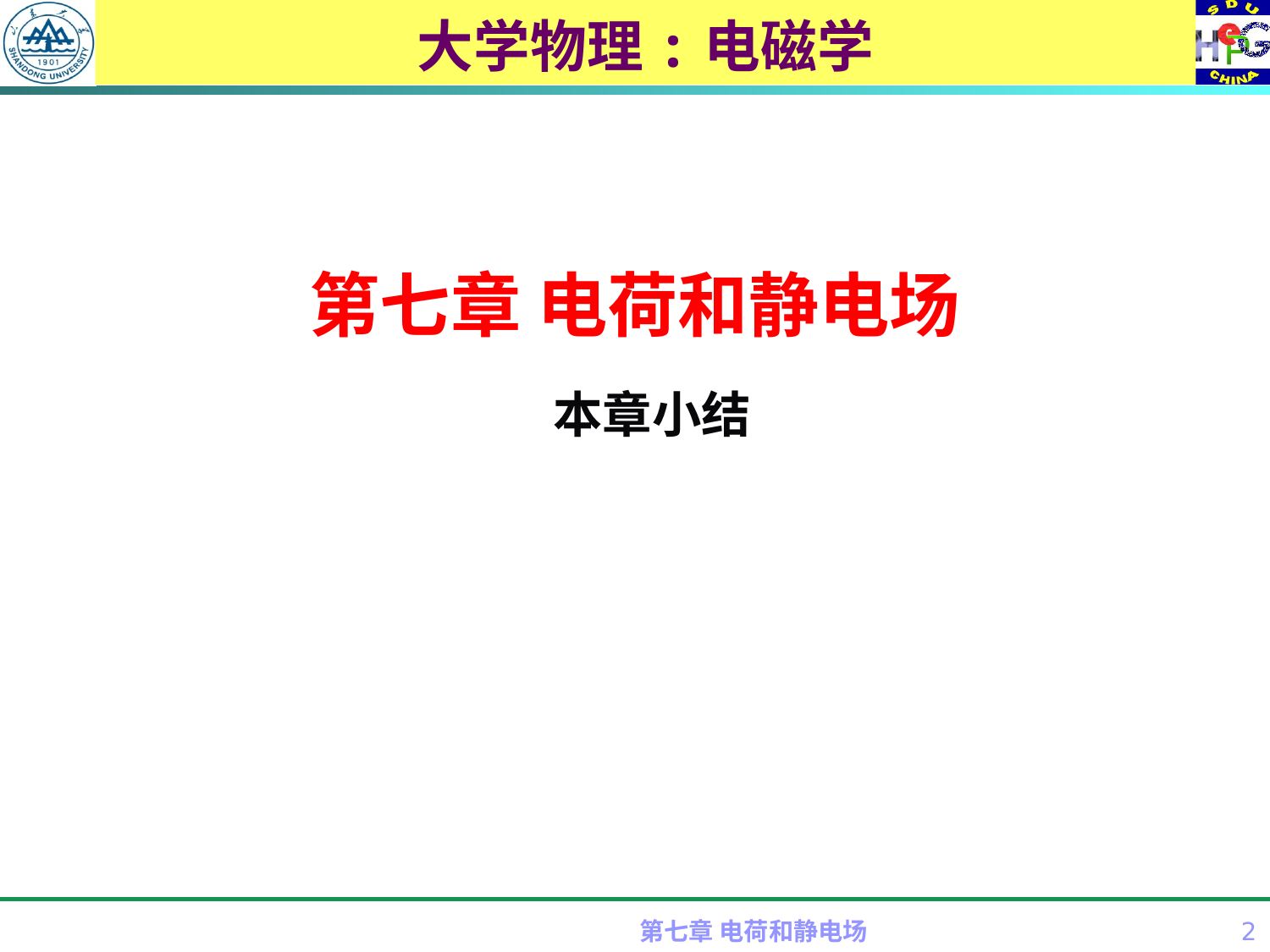

# 大学物理:电磁学
第七章 电荷和静电场
  本章小结
第七章 电荷和静电场
2